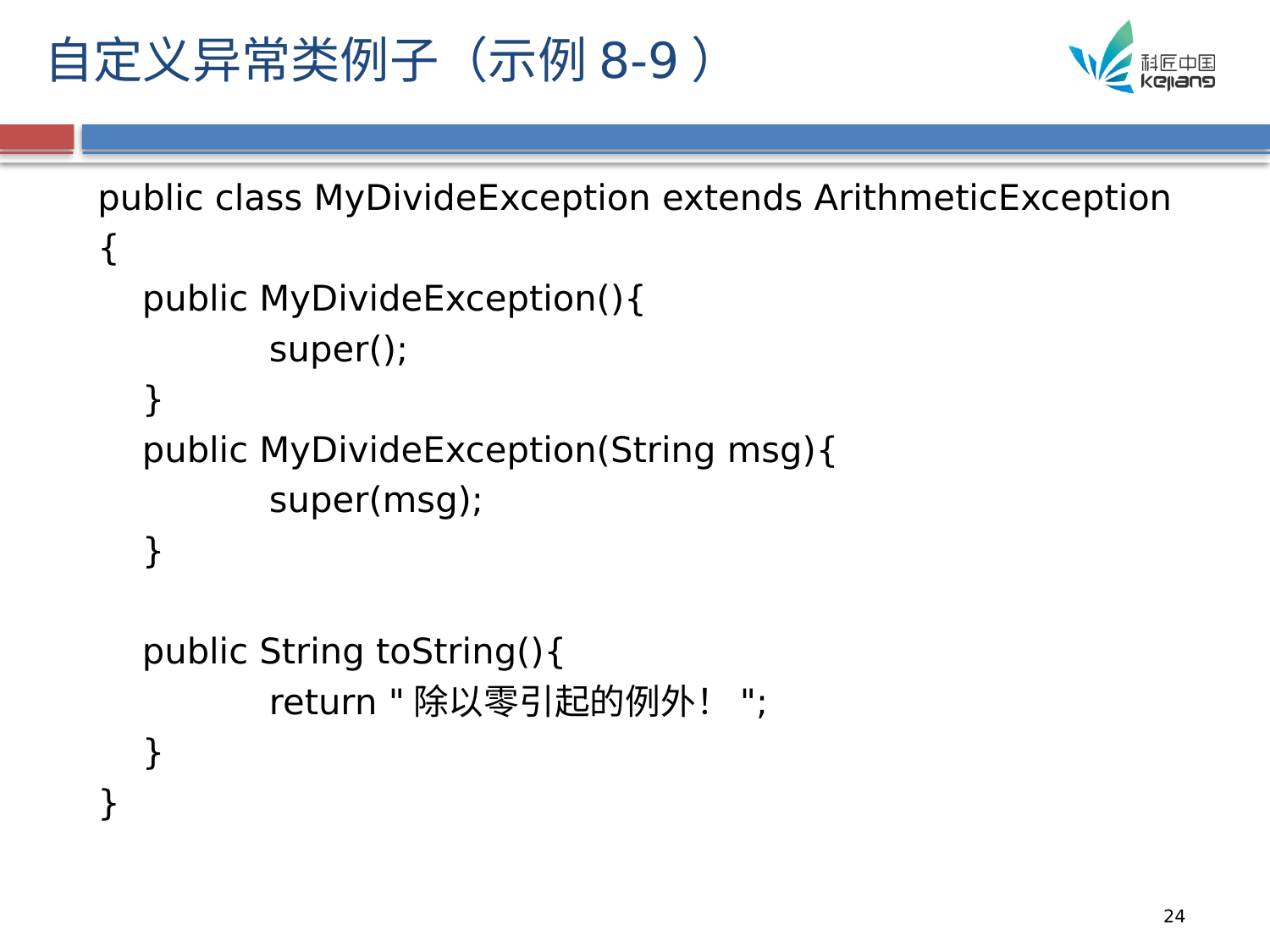

# 自定义异常类例子（示例8-9）
public class MyDivideException extends ArithmeticException
{
	public MyDivideException(){
		super();
	}
	public MyDivideException(String msg){
		super(msg);
	}

	public String toString(){
		return "除以零引起的例外！";
	}
}
24